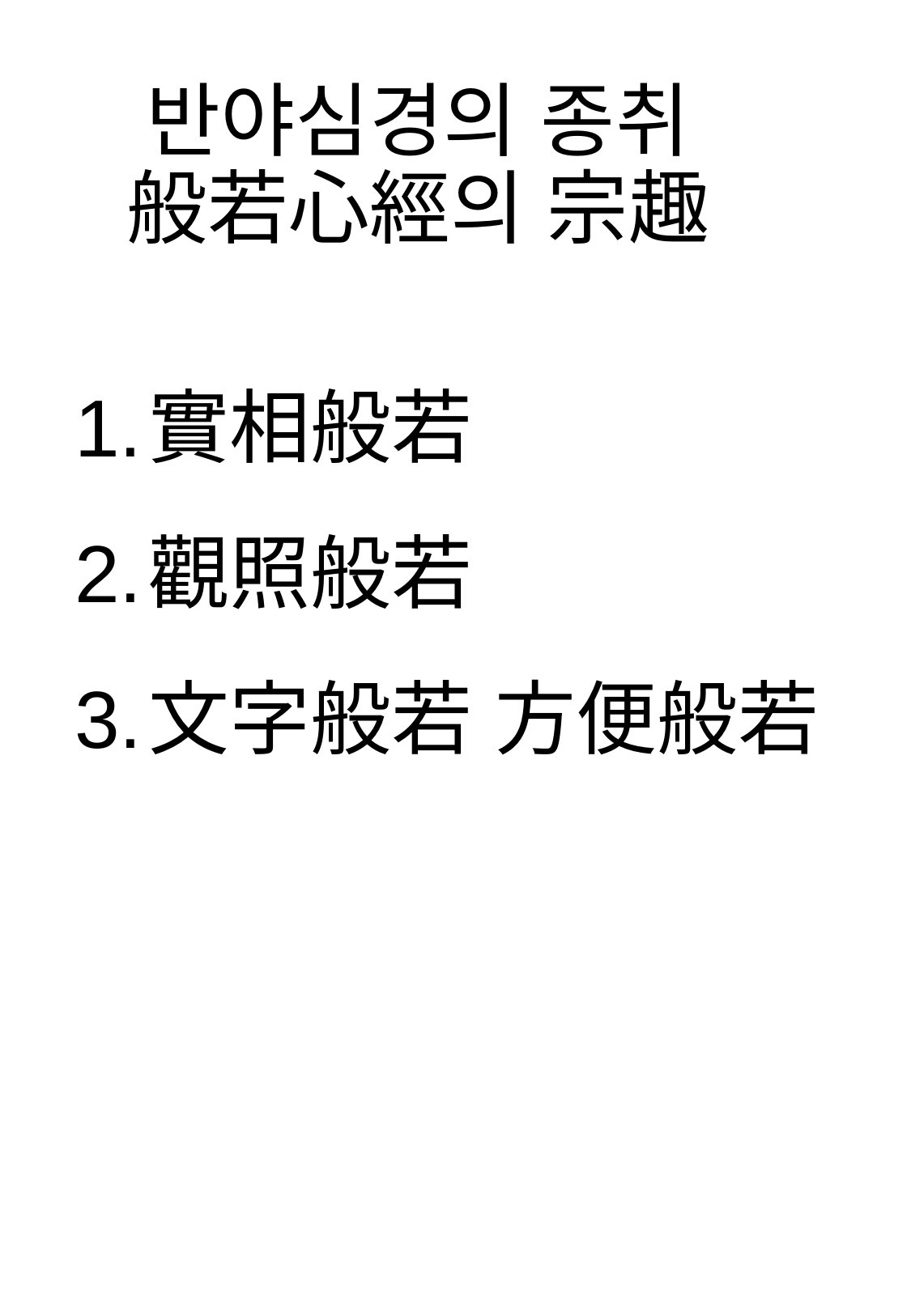

# 반야심경의 종취 般若心經의 宗趣
實相般若
觀照般若
文字般若 方便般若